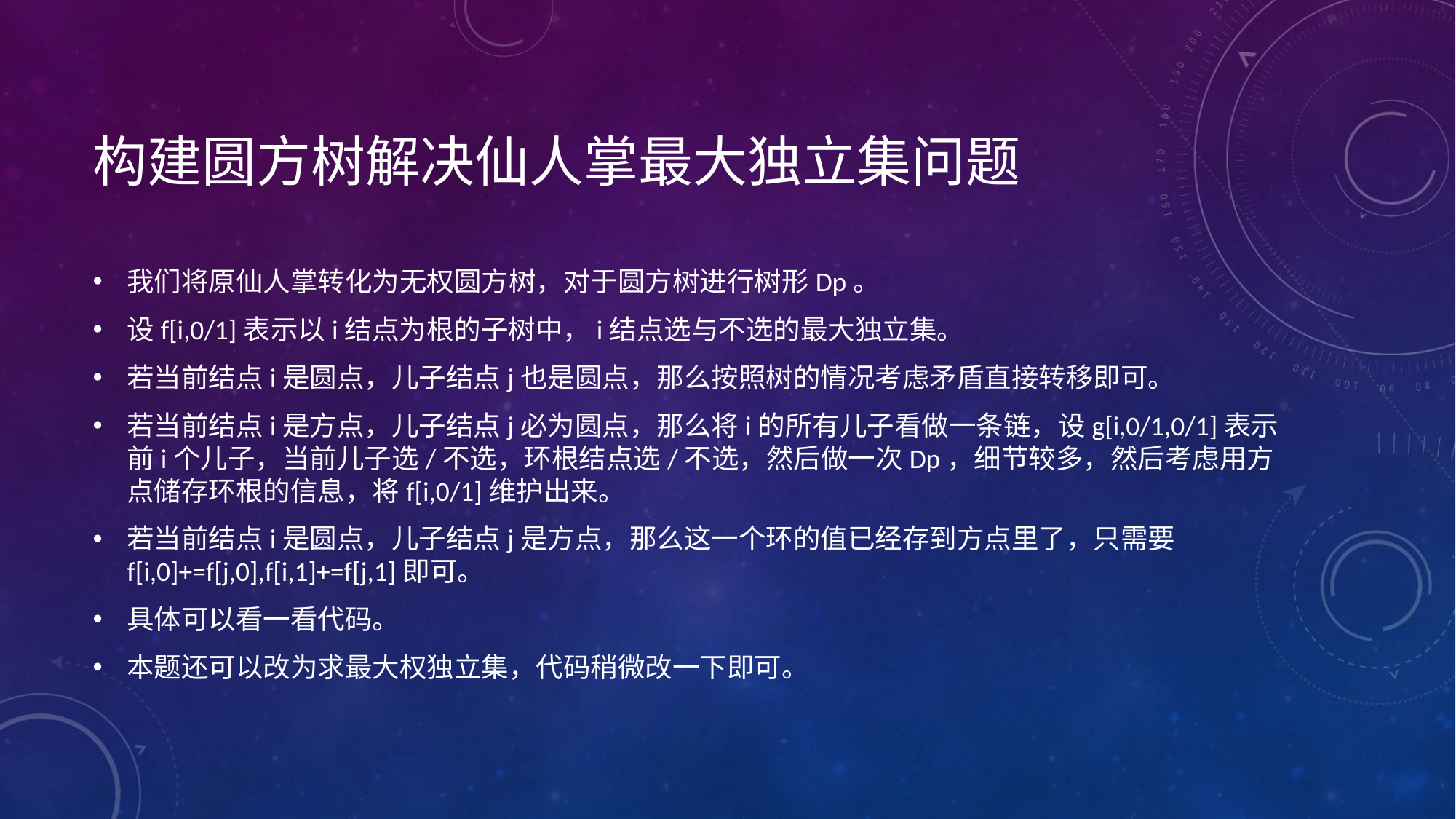

# 构建圆方树解决仙人掌最大独立集问题
我们将原仙人掌转化为无权圆方树，对于圆方树进行树形Dp。
设f[i,0/1]表示以i结点为根的子树中，i结点选与不选的最大独立集。
若当前结点i是圆点，儿子结点j也是圆点，那么按照树的情况考虑矛盾直接转移即可。
若当前结点i是方点，儿子结点j必为圆点，那么将i的所有儿子看做一条链，设g[i,0/1,0/1]表示前i个儿子，当前儿子选/不选，环根结点选/不选，然后做一次Dp，细节较多，然后考虑用方点储存环根的信息，将f[i,0/1]维护出来。
若当前结点i是圆点，儿子结点j是方点，那么这一个环的值已经存到方点里了，只需要f[i,0]+=f[j,0],f[i,1]+=f[j,1]即可。
具体可以看一看代码。
本题还可以改为求最大权独立集，代码稍微改一下即可。